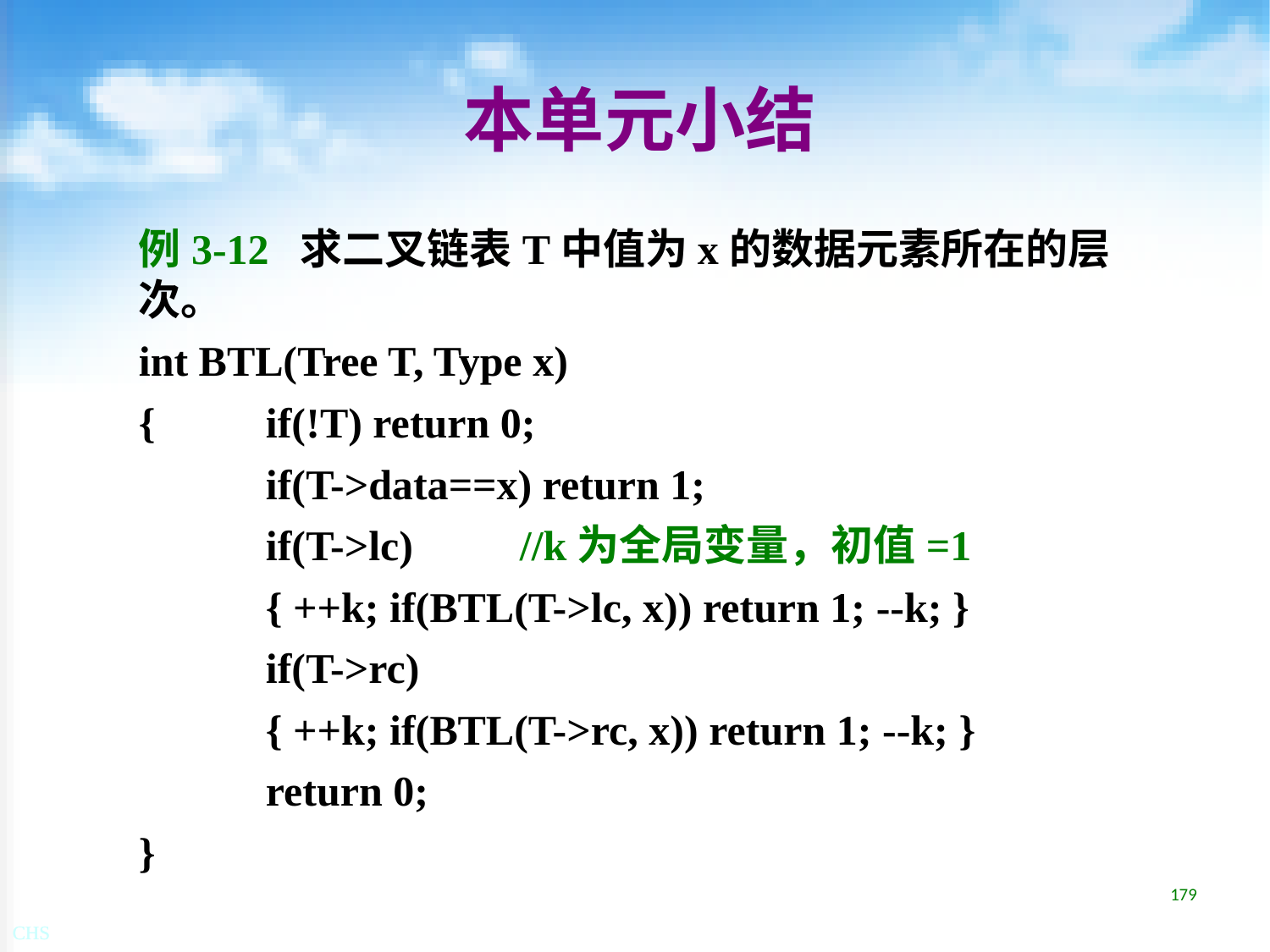

# 本单元小结
例3-12  求二叉链表T中值为x的数据元素所在的层次。
int BTL(Tree T, Type x)
{	if(!T) return 0;
	if(T->data==x) return 1;
	if(T->lc)	//k为全局变量，初值=1
	{ ++k; if(BTL(T->lc, x)) return 1; --k; }
	if(T->rc)
	{ ++k; if(BTL(T->rc, x)) return 1; --k; }
	return 0;
}
179